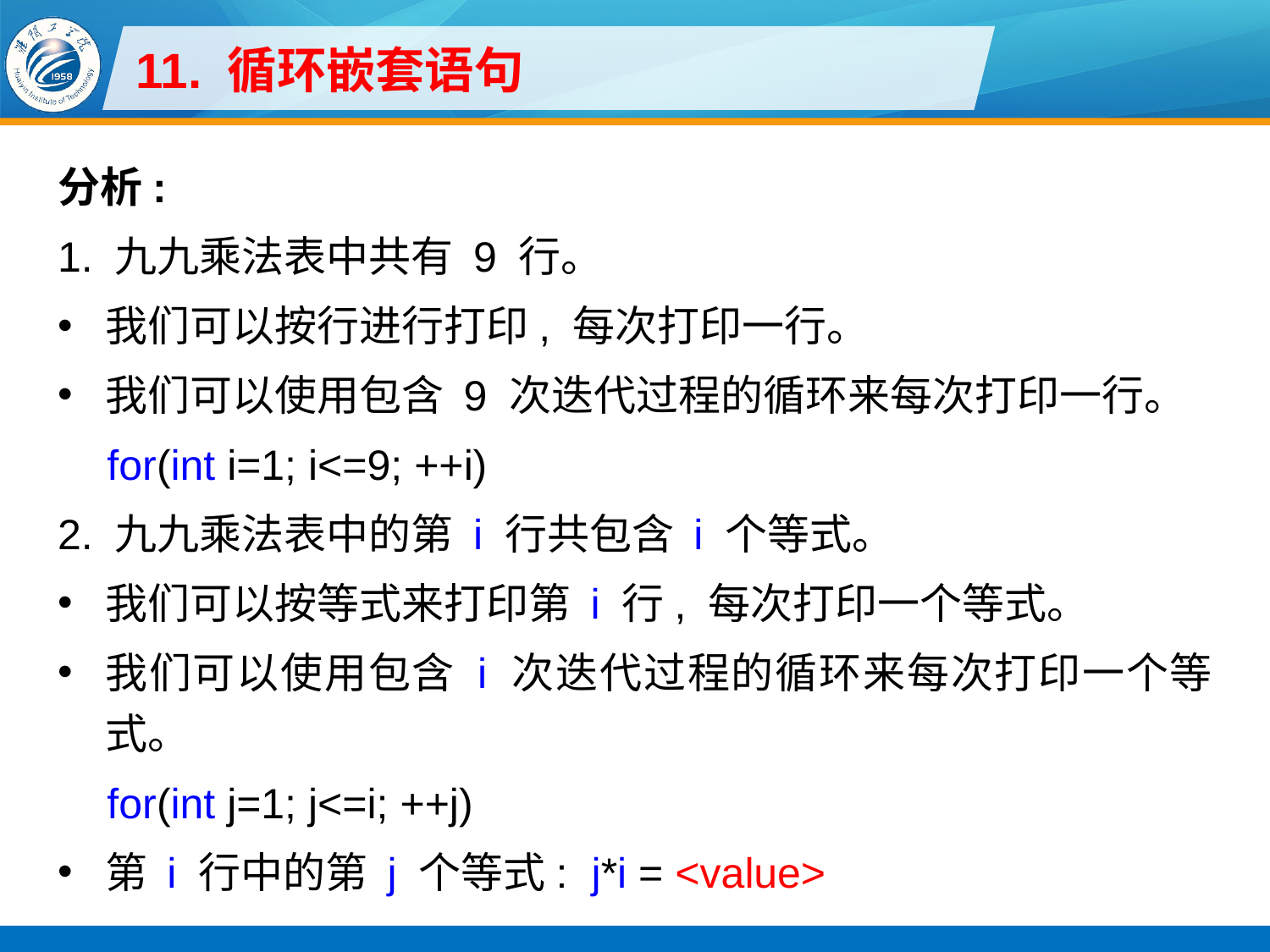

# 11. 循环嵌套语句
分析:
1. 九九乘法表中共有 9 行。
我们可以按行进行打印, 每次打印一行。
我们可以使用包含 9 次迭代过程的循环来每次打印一行。
for(int i=1; i<=9; ++i)
2. 九九乘法表中的第 i 行共包含 i 个等式。
我们可以按等式来打印第 i 行, 每次打印一个等式。
我们可以使用包含 i 次迭代过程的循环来每次打印一个等式。
for(int j=1; j<=i; ++j)
第 i 行中的第 j 个等式:  j*i = <value>